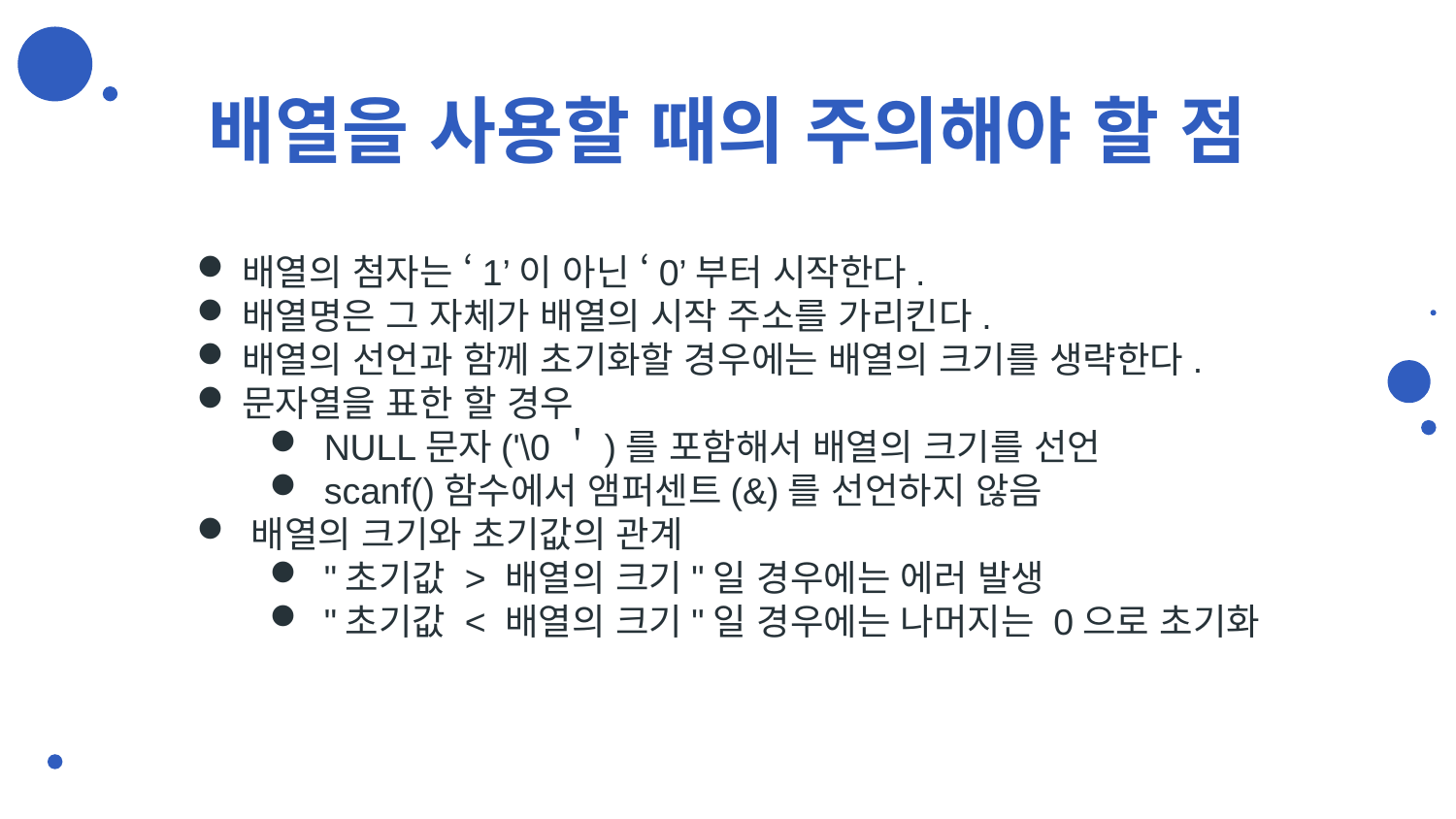

# 배열을 사용할 때의 주의해야 할 점
배열의 첨자는 ‘1’이 아닌 ‘0’부터 시작한다.
배열명은 그 자체가 배열의 시작 주소를 가리킨다.
배열의 선언과 함께 초기화할 경우에는 배열의 크기를 생략한다.
문자열을 표한 할 경우
NULL문자('\0＇)를 포함해서 배열의 크기를 선언
scanf()함수에서 앰퍼센트(&)를 선언하지 않음
배열의 크기와 초기값의 관계
"초기값 > 배열의 크기"일 경우에는 에러 발생
"초기값 < 배열의 크기"일 경우에는 나머지는 0으로 초기화